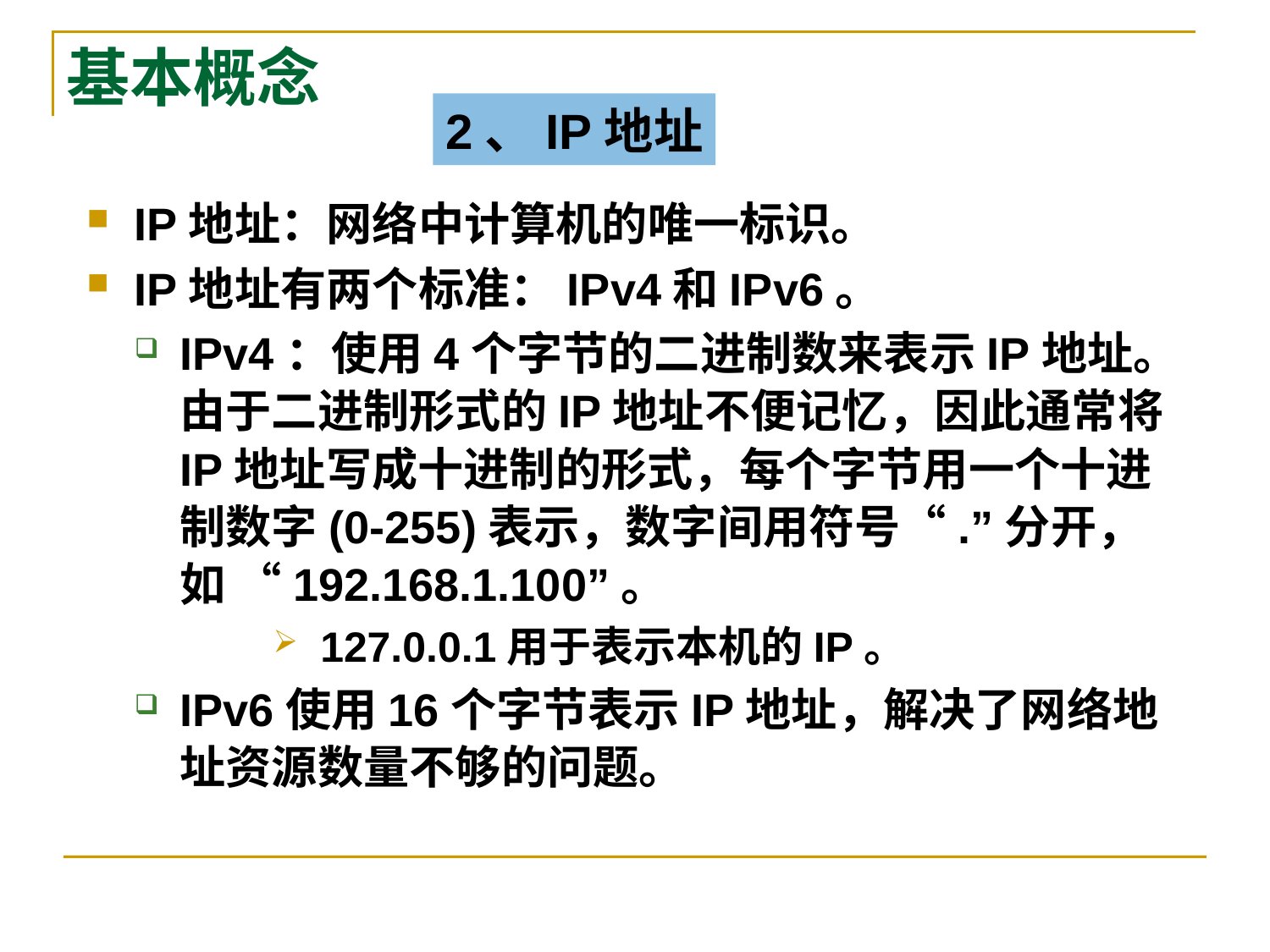

# 基本概念
2、IP地址
IP地址：网络中计算机的唯一标识。
IP地址有两个标准：IPv4和IPv6。
IPv4：使用4个字节的二进制数来表示IP地址。由于二进制形式的IP地址不便记忆，因此通常将IP地址写成十进制的形式，每个字节用一个十进制数字(0-255)表示，数字间用符号“.”分开，如 “192.168.1.100”。
127.0.0.1用于表示本机的IP。
IPv6使用16个字节表示IP地址，解决了网络地址资源数量不够的问题。